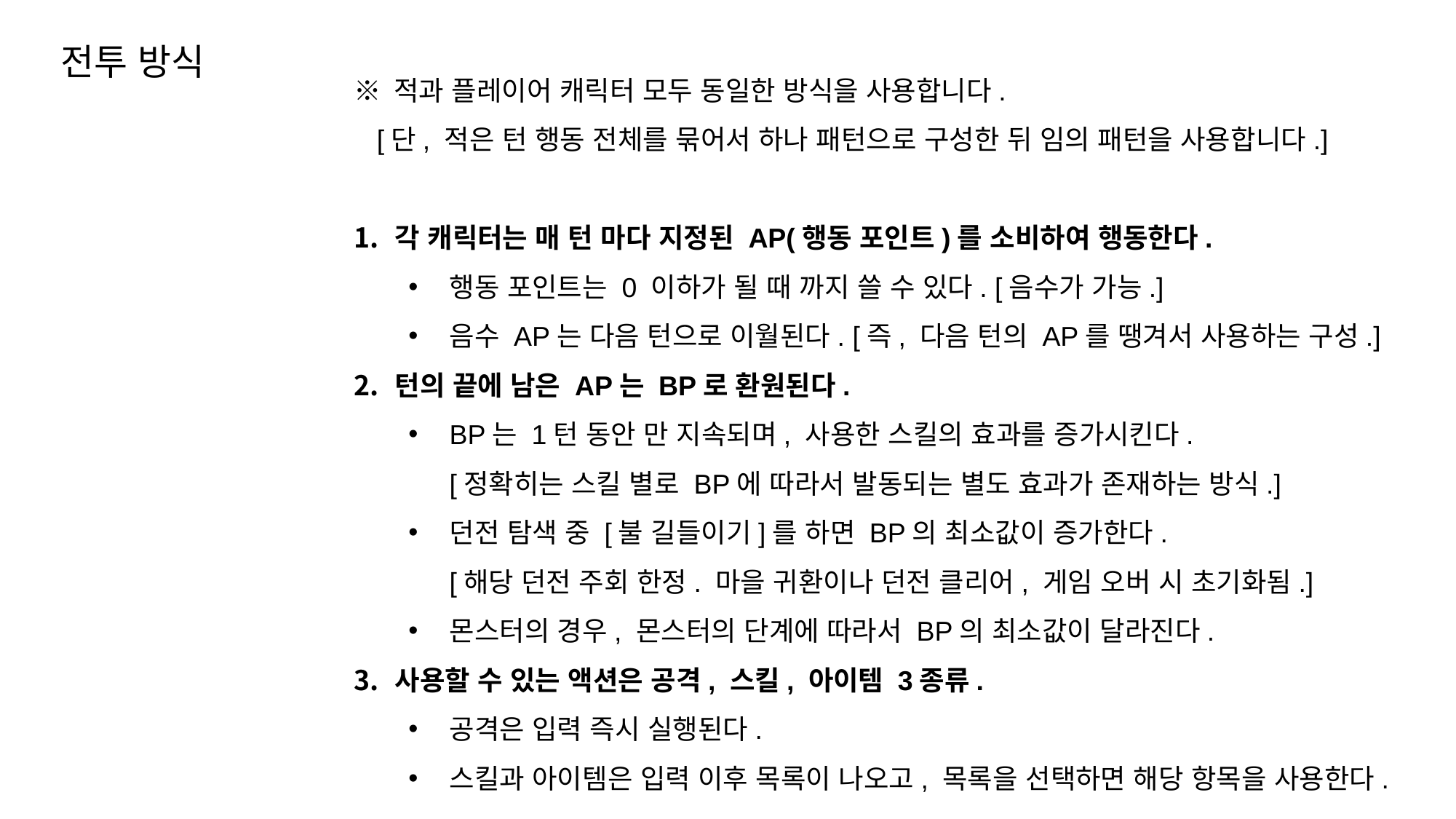

전투 방식
※ 적과 플레이어 캐릭터 모두 동일한 방식을 사용합니다.
   [단, 적은 턴 행동 전체를 묶어서 하나 패턴으로 구성한 뒤 임의 패턴을 사용합니다.]

각 캐릭터는 매 턴 마다 지정된 AP(행동 포인트)를 소비하여 행동한다.
행동 포인트는 0 이하가 될 때 까지 쓸 수 있다. [음수가 가능.]
음수 AP는 다음 턴으로 이월된다. [즉, 다음 턴의 AP를 땡겨서 사용하는 구성.]
턴의 끝에 남은 AP는 BP로 환원된다.
BP는 1턴 동안 만 지속되며, 사용한 스킬의 효과를 증가시킨다.
[정확히는 스킬 별로 BP에 따라서 발동되는 별도 효과가 존재하는 방식.]
던전 탐색 중 [불 길들이기]를 하면 BP의 최소값이 증가한다.
[해당 던전 주회 한정. 마을 귀환이나 던전 클리어, 게임 오버 시 초기화됨.]
몬스터의 경우, 몬스터의 단계에 따라서 BP의 최소값이 달라진다.
사용할 수 있는 액션은 공격, 스킬, 아이템 3종류.
공격은 입력 즉시 실행된다.
스킬과 아이템은 입력 이후 목록이 나오고, 목록을 선택하면 해당 항목을 사용한다.